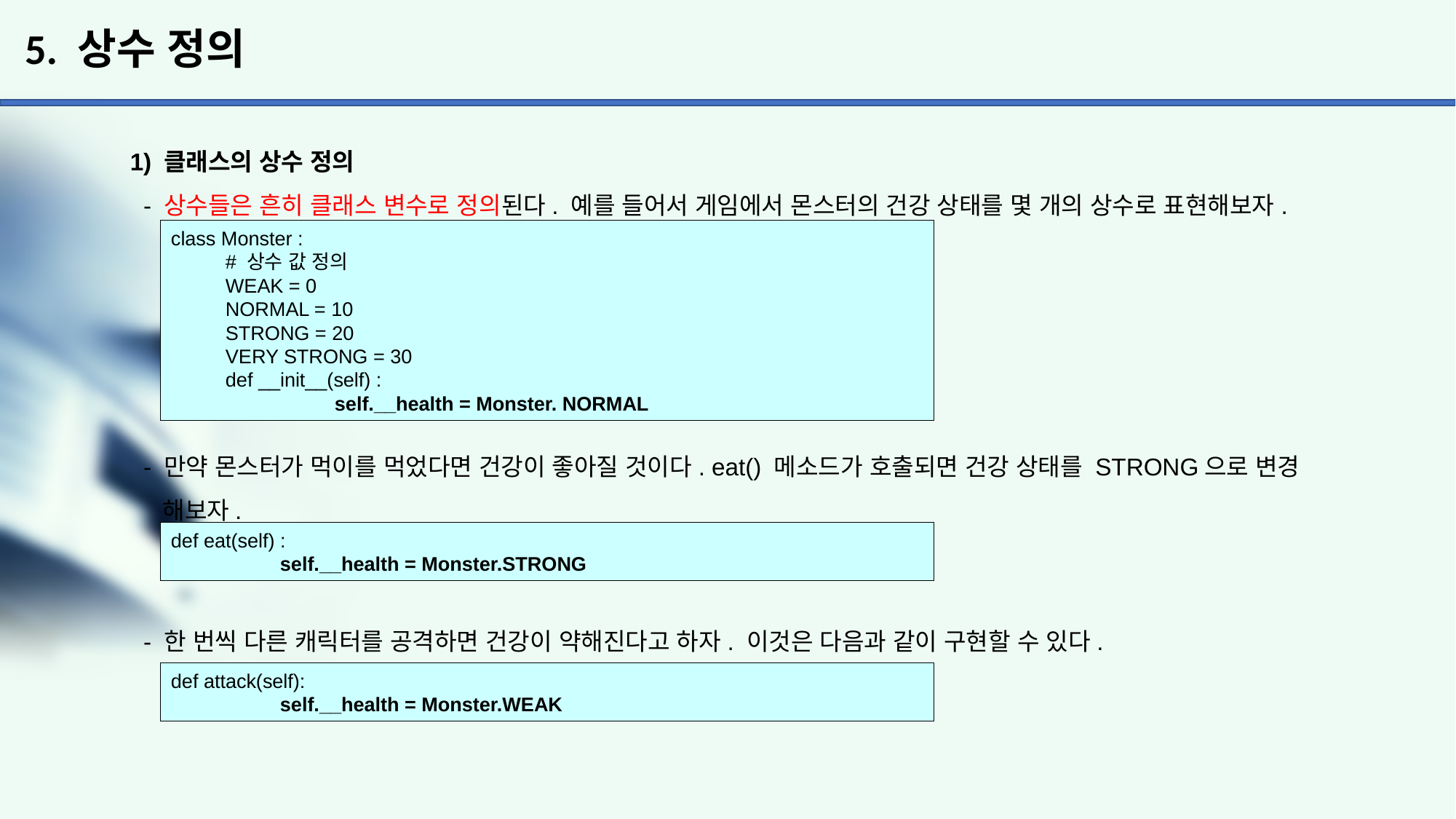

# 5. 상수 정의
1) 클래스의 상수 정의
  - 상수들은 흔히 클래스 변수로 정의된다. 예를 들어서 게임에서 몬스터의 건강 상태를 몇 개의 상수로 표현해보자.

  - 만약 몬스터가 먹이를 먹었다면 건강이 좋아질 것이다. eat() 메소드가 호출되면 건강 상태를 STRONG으로 변경
    해보자.

  - 한 번씩 다른 캐릭터를 공격하면 건강이 약해진다고 하자. 이것은 다음과 같이 구현할 수 있다.

class Monster :
# 상수 값 정의
WEAK = 0
NORMAL = 10
STRONG = 20
VERY STRONG = 30
def __init__(self) :
	self.__health = Monster. NORMAL
def eat(self) :
	self.__health = Monster.STRONG
def attack(self):
	self.__health = Monster.WEAK